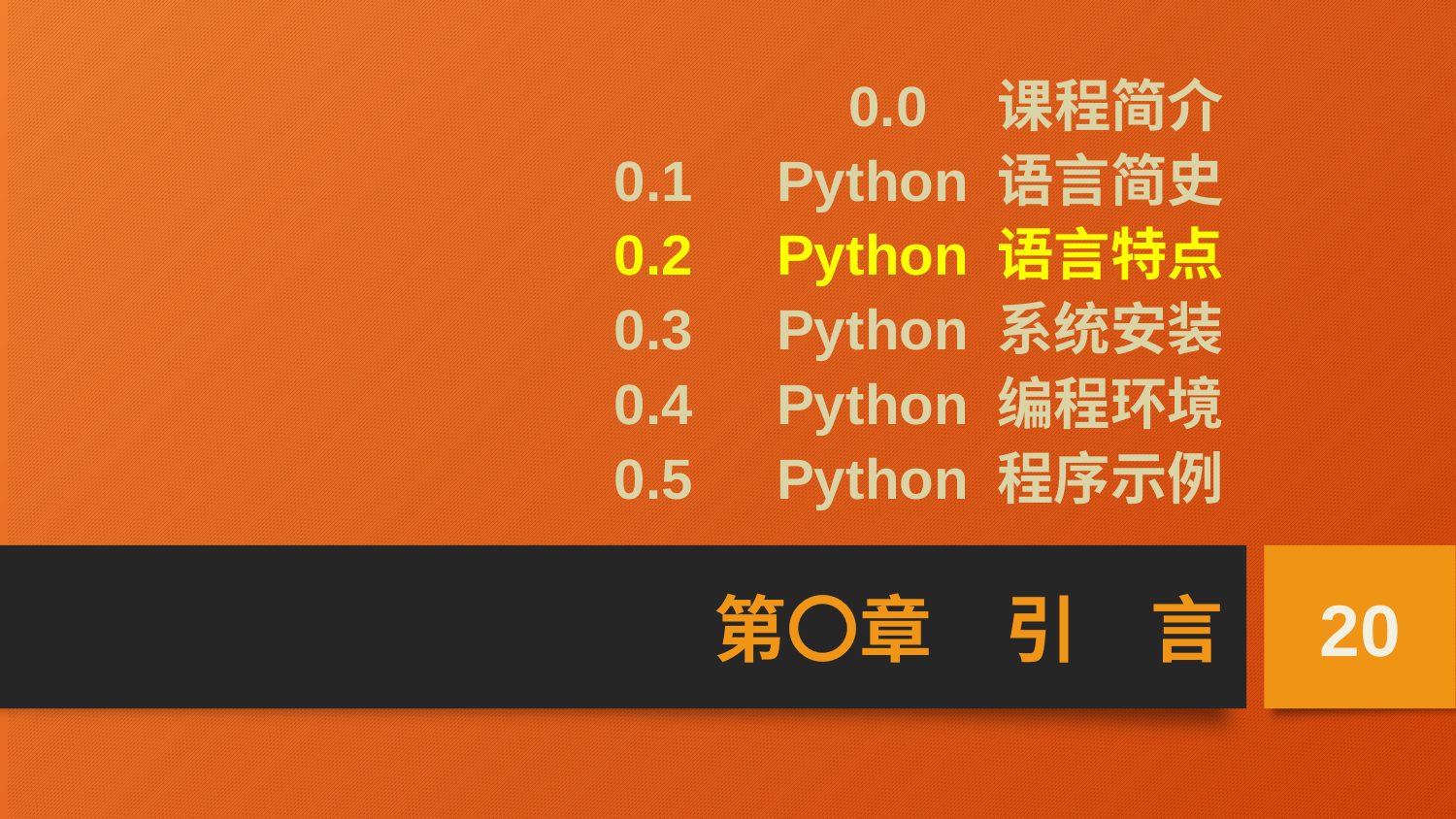

# 0.0　课程简介 0.1　Python 语言简史 0.2　Python 语言特点 0.3　Python 系统安装 0.4　Python 编程环境 0.5　Python 程序示例
第〇章　引　言
20